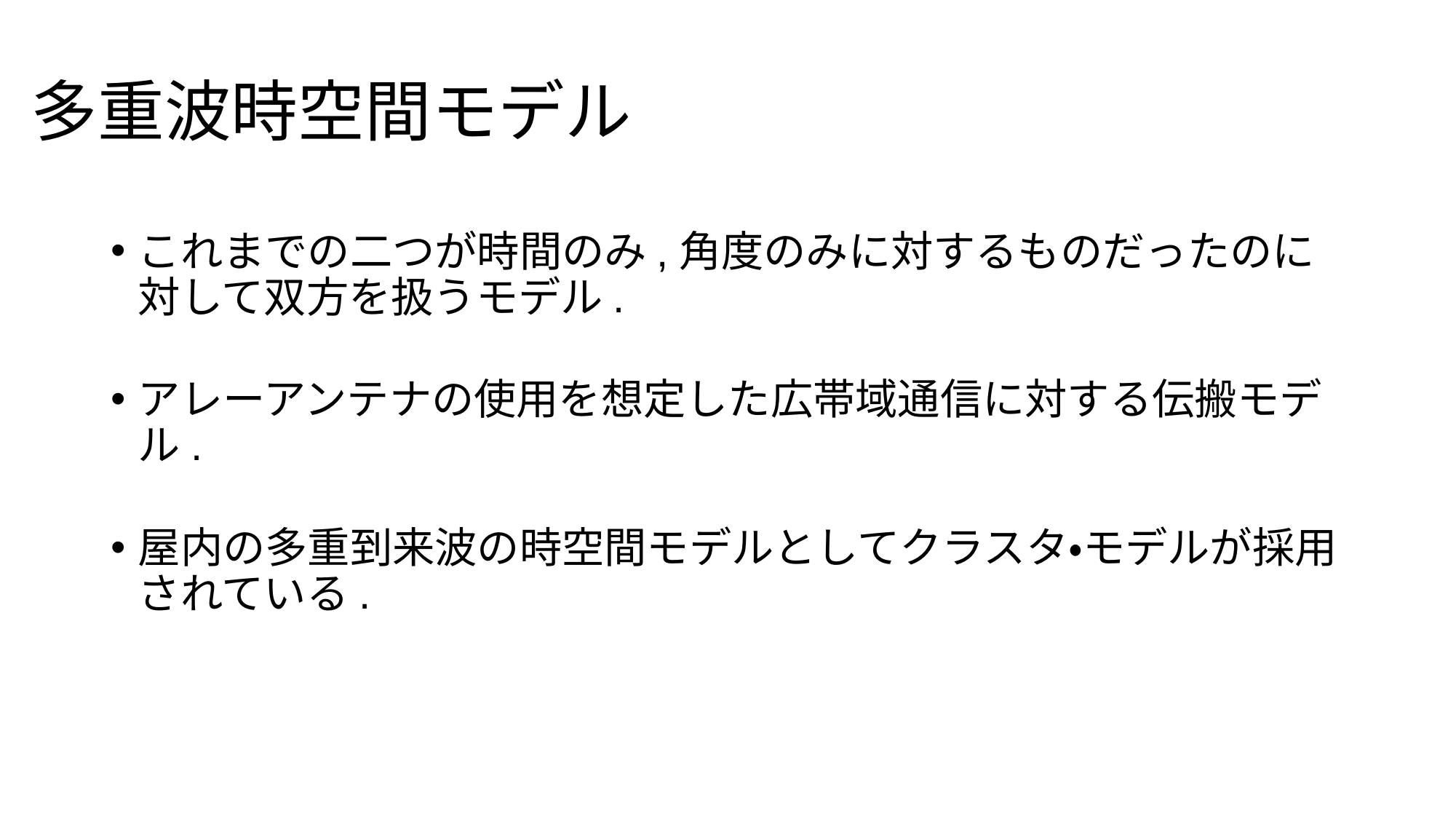

# 多重波時空間モデル
これまでの二つが時間のみ,角度のみに対するものだったのに対して双方を扱うモデル.

アレーアンテナの使用を想定した広帯域通信に対する伝搬モデル.

屋内の多重到来波の時空間モデルとしてクラスタ・モデルが採用されている.